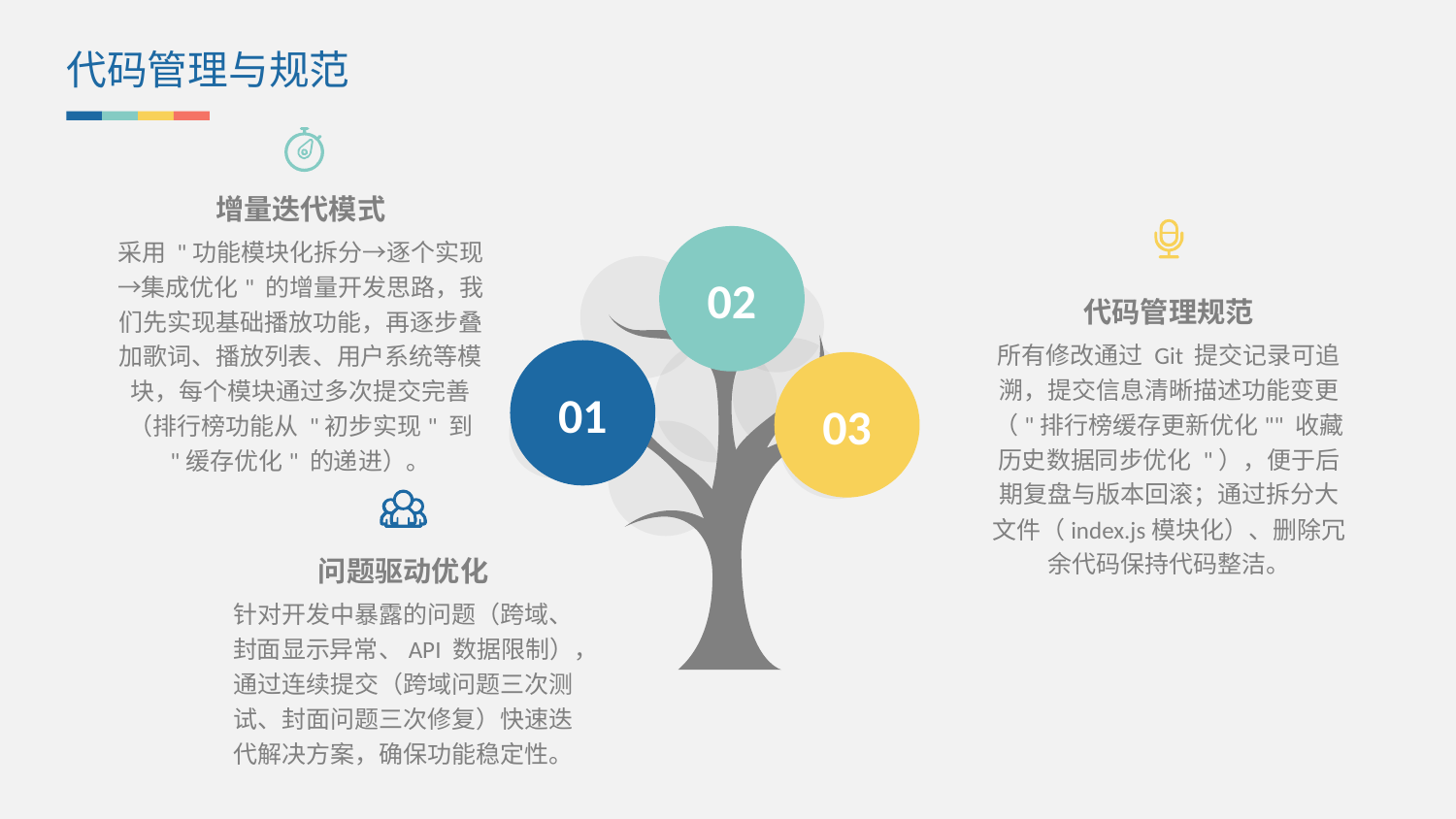

代码管理与规范

增量迭代模式
采用 "功能模块化拆分→逐个实现→集成优化" 的增量开发思路，我们先实现基础播放功能，再逐步叠加歌词、播放列表、用户系统等模块，每个模块通过多次提交完善（排行榜功能从 "初步实现" 到 "缓存优化" 的递进）。

02

代码管理规范
所有修改通过 Git 提交记录可追溯，提交信息清晰描述功能变更（"排行榜缓存更新优化"" 收藏历史数据同步优化 "），便于后期复盘与版本回滚；通过拆分大文件（index.js模块化）、删除冗余代码保持代码整洁。

01

03

问题驱动优化
针对开发中暴露的问题（跨域、封面显示异常、API 数据限制），通过连续提交（跨域问题三次测试、封面问题三次修复）快速迭代解决方案，确保功能稳定性。